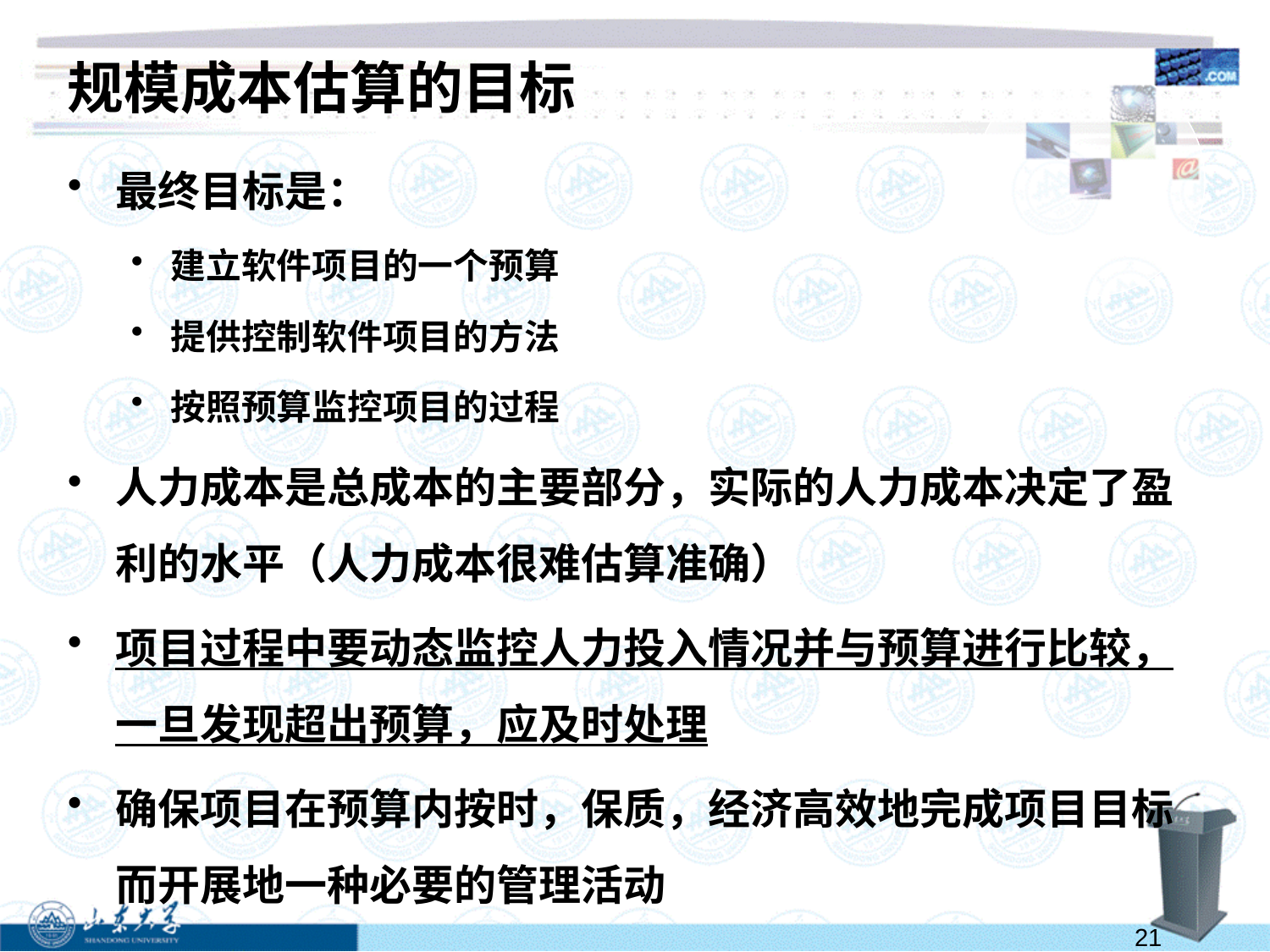

# 规模成本估算的目标
最终目标是：
建立软件项目的一个预算
提供控制软件项目的方法
按照预算监控项目的过程
人力成本是总成本的主要部分，实际的人力成本决定了盈利的水平（人力成本很难估算准确）
项目过程中要动态监控人力投入情况并与预算进行比较，一旦发现超出预算，应及时处理
确保项目在预算内按时，保质，经济高效地完成项目目标而开展地一种必要的管理活动
21